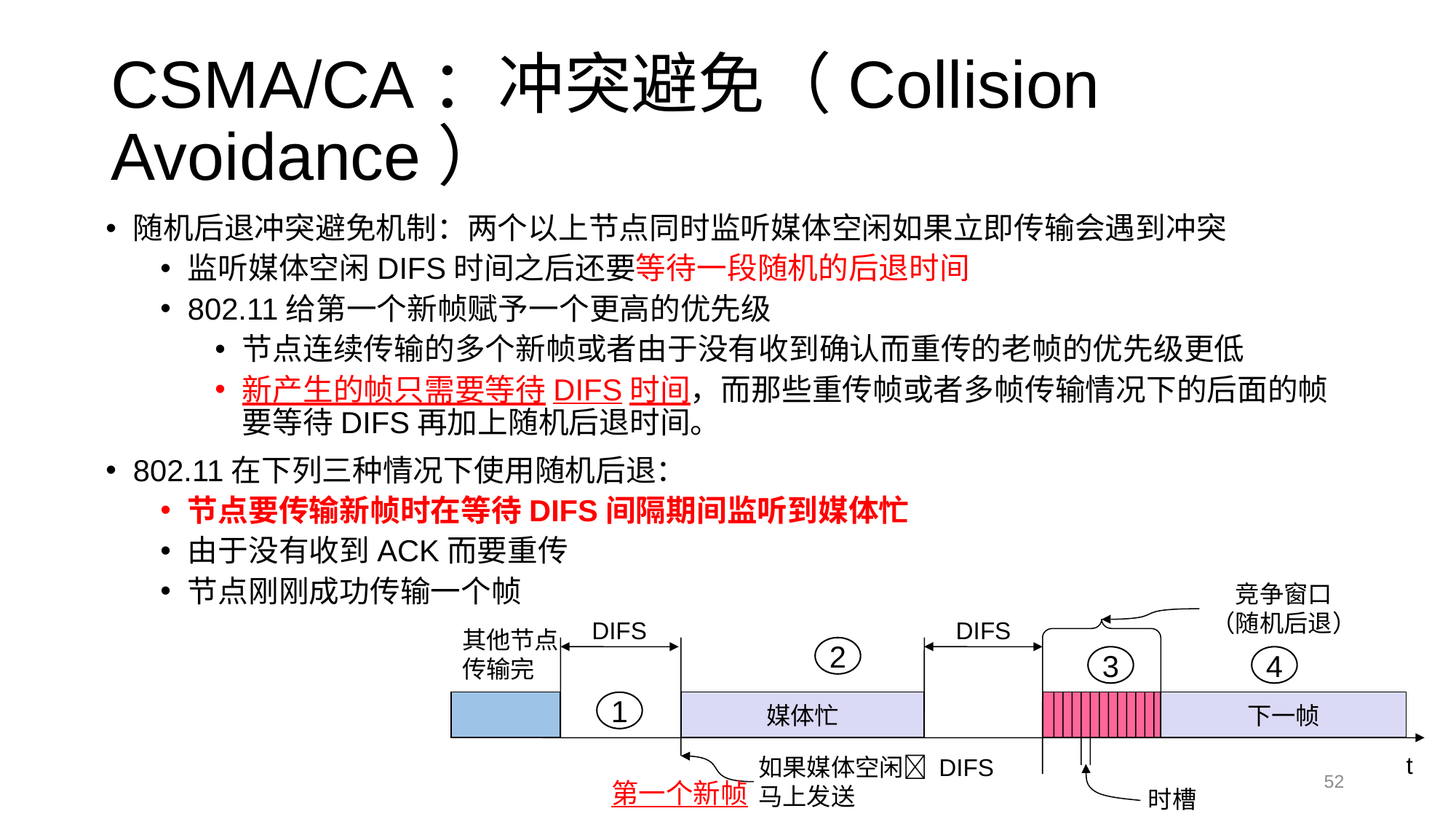

# CSMA/CA：冲突避免（Collision Avoidance）
随机后退冲突避免机制：两个以上节点同时监听媒体空闲如果立即传输会遇到冲突
监听媒体空闲DIFS时间之后还要等待一段随机的后退时间
802.11给第一个新帧赋予一个更高的优先级
节点连续传输的多个新帧或者由于没有收到确认而重传的老帧的优先级更低
新产生的帧只需要等待DIFS时间，而那些重传帧或者多帧传输情况下的后面的帧要等待DIFS再加上随机后退时间。
802.11在下列三种情况下使用随机后退：
节点要传输新帧时在等待DIFS间隔期间监听到媒体忙
由于没有收到ACK而要重传
节点刚刚成功传输一个帧

竞争窗口
（随机后退）
DIFS
DIFS

媒体忙

下一帧

t
如果媒体空闲≥ DIFS
马上发送

时槽

其他节点传输完
2
3
4

1
52
第一个新帧